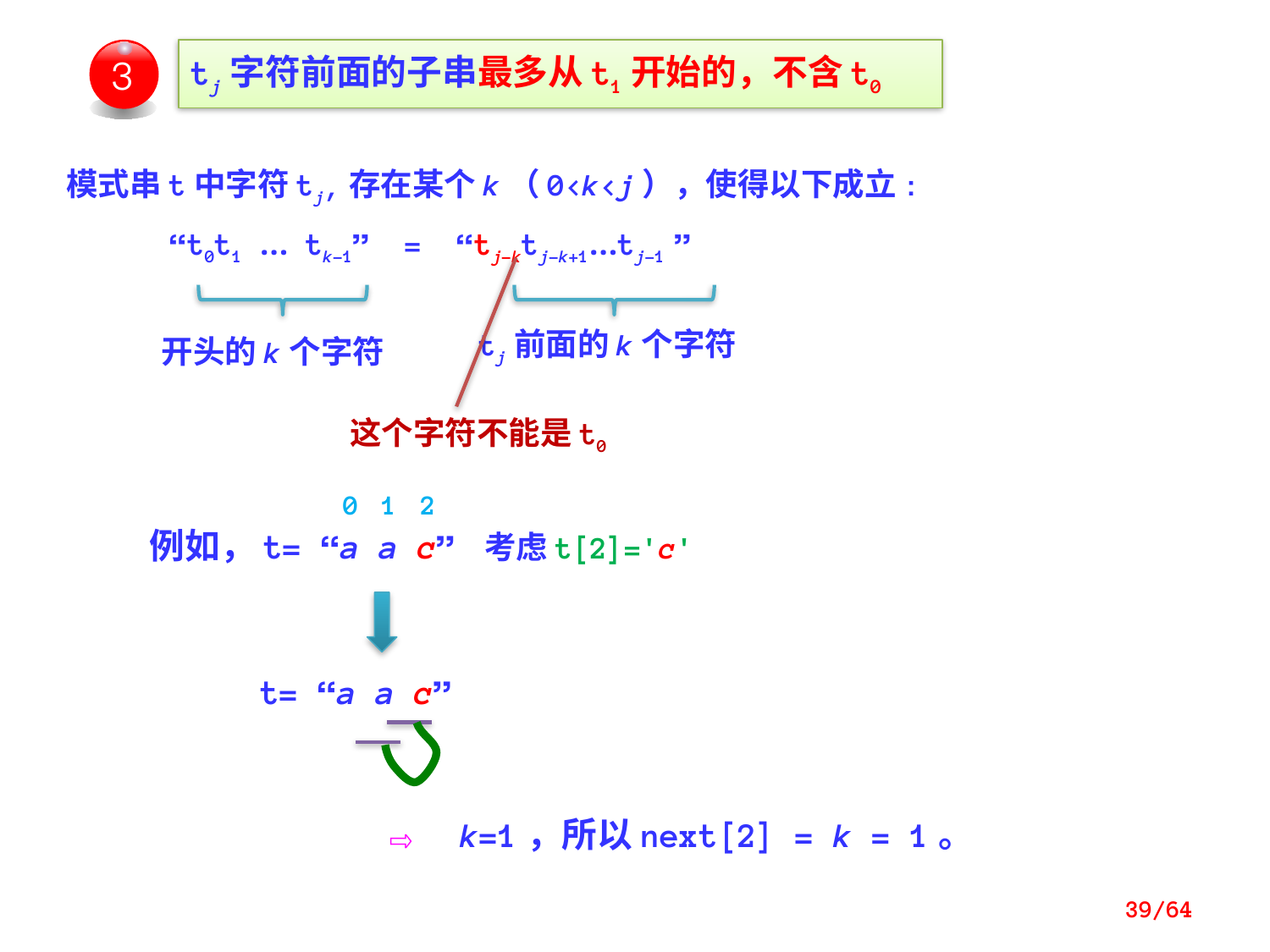

3
tj字符前面的子串最多从t1开始的，不含t0
模式串t中字符tj,存在某个k（0<k<j），使得以下成立:
      “t0t1 … tk-1”  =  “tj-ktj-k+1…tj-1 ”

tj前面的k个字符
开头的k个字符
这个字符不能是t0
0 1 2
 例如，t= “a a c” 考虑t[2]='c'

t= “a a c”

⇨  k=1，所以next[2] = k = 1。
39/64